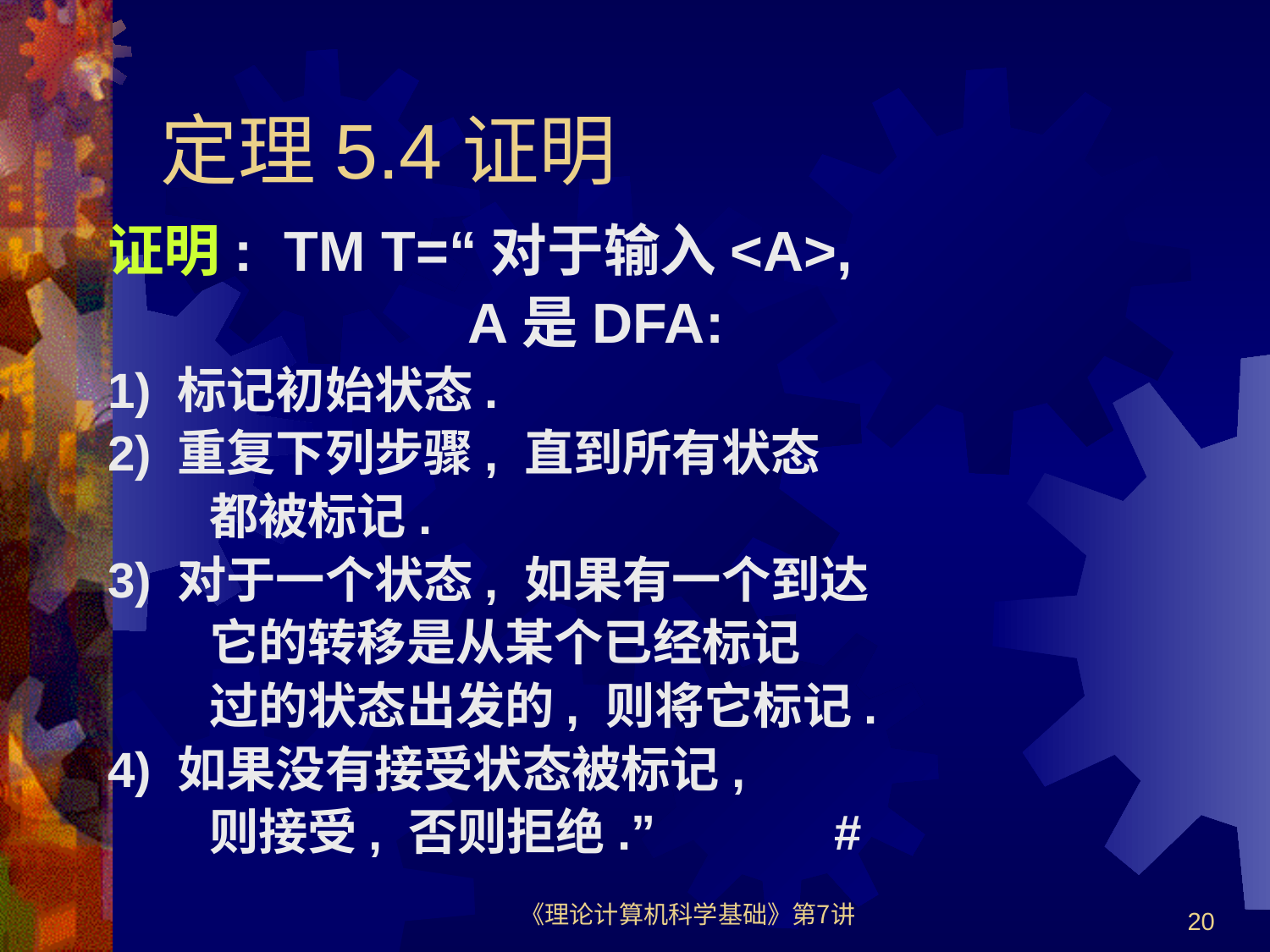

# 定理5.4证明
证明:  TM T=“对于输入<A>,
                       A是DFA:
1) 标记初始状态.
2) 重复下列步骤, 直到所有状态
        都被标记.
3) 对于一个状态, 如果有一个到达
        它的转移是从某个已经标记
        过的状态出发的, 则将它标记.
4) 如果没有接受状态被标记,
        则接受, 否则拒绝.”             #
《理论计算机科学基础》第7讲
20